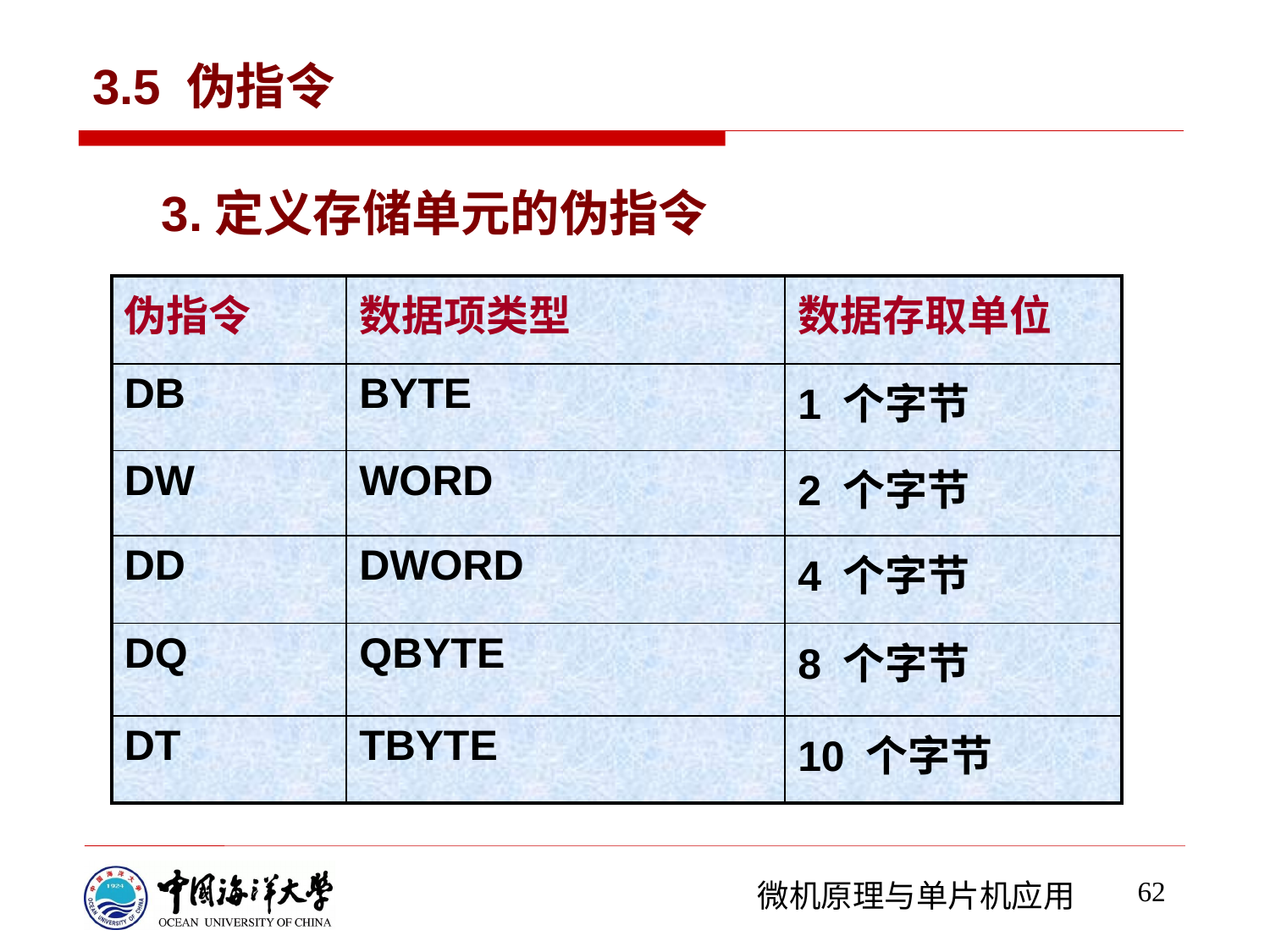

# 3.5 伪指令
3.定义存储单元的伪指令

| 伪指令 | 数据项类型 | 数据存取单位 |
| --- | --- | --- |
| DB | BYTE | 1 个字节 |
| DW | WORD | 2 个字节 |
| DD | DWORD | 4 个字节 |
| DQ | QBYTE | 8 个字节 |
| DT | TBYTE | 10 个字节 |
62